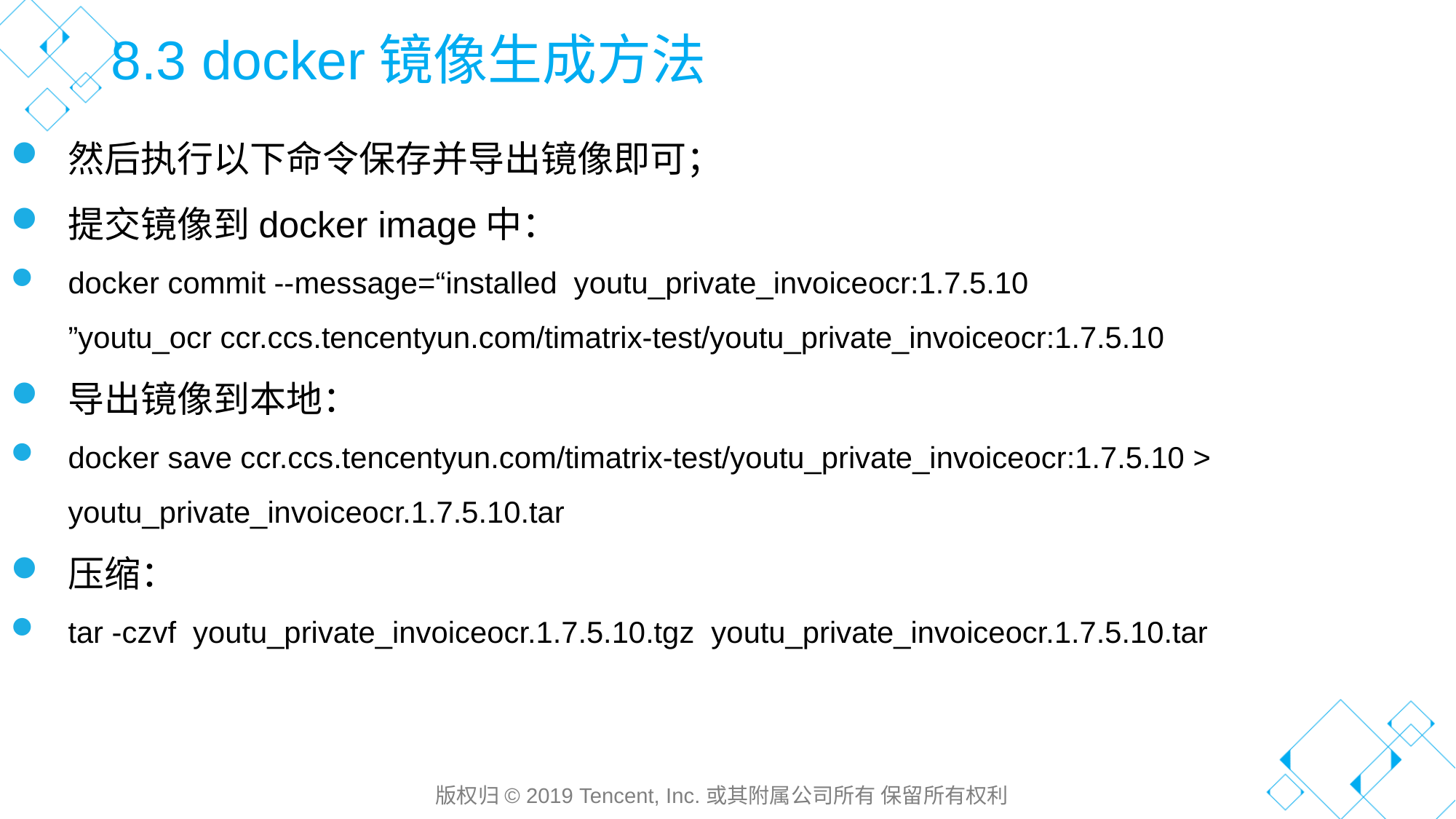

8.3 docker镜像生成方法
然后执行以下命令保存并导出镜像即可；
提交镜像到docker image中：
docker commit --message=“installed  youtu_private_invoiceocr:1.7.5.10 ”youtu_ocr ccr.ccs.tencentyun.com/timatrix-test/youtu_private_invoiceocr:1.7.5.10
导出镜像到本地：
docker save ccr.ccs.tencentyun.com/timatrix-test/youtu_private_invoiceocr:1.7.5.10 >  youtu_private_invoiceocr.1.7.5.10.tar
压缩：
tar -czvf  youtu_private_invoiceocr.1.7.5.10.tgz  youtu_private_invoiceocr.1.7.5.10.tar